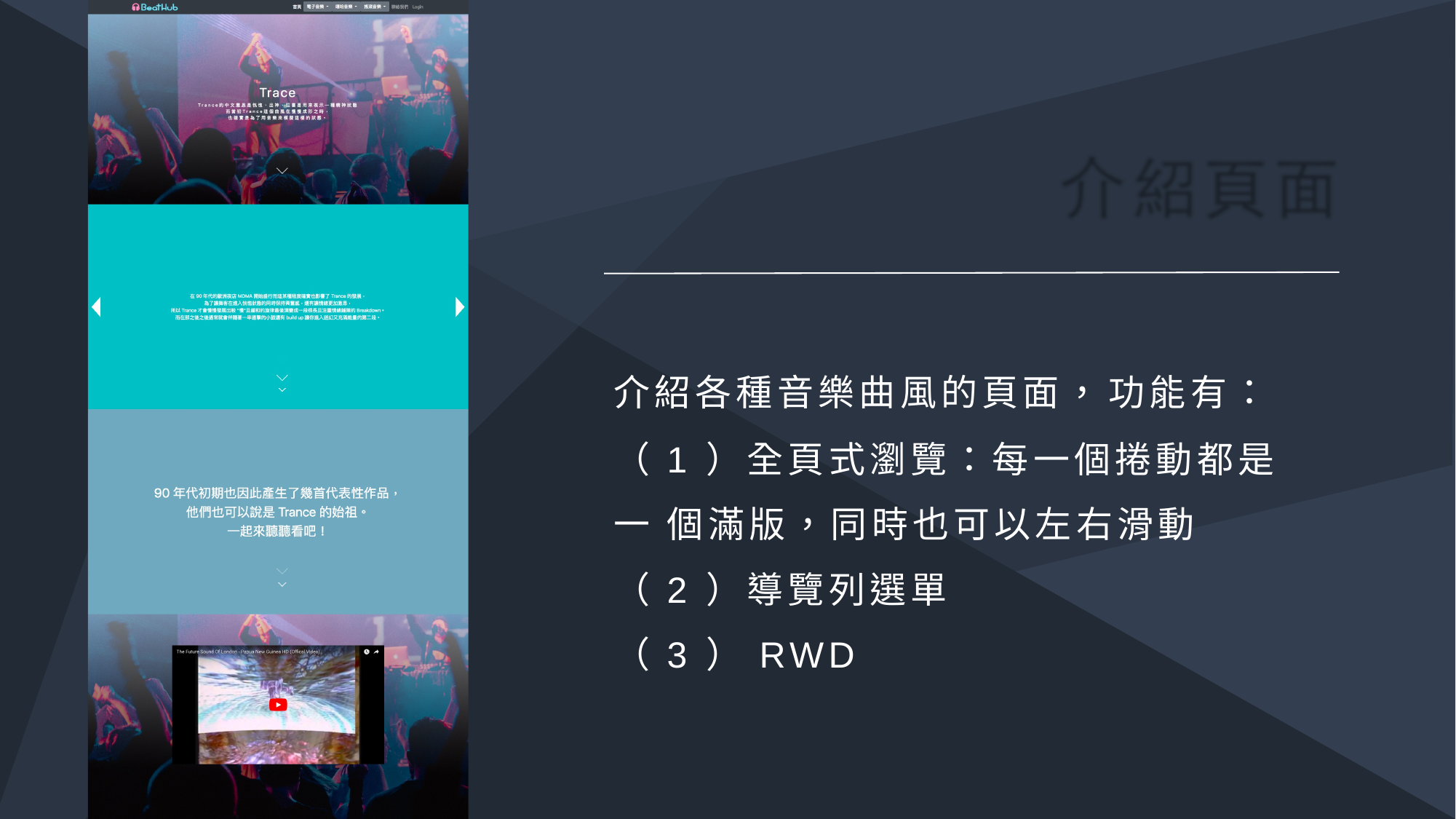

# 介紹⾴⾯

介紹各種⾳樂曲⾵的⾴⾯， 功能有：
（ 1 ）全⾴式瀏覽：每⼀個捲動都是⼀ 個滿版，同時也可以左右滑動
（ 2 ）導覽列選單
（ 3 ） RWD